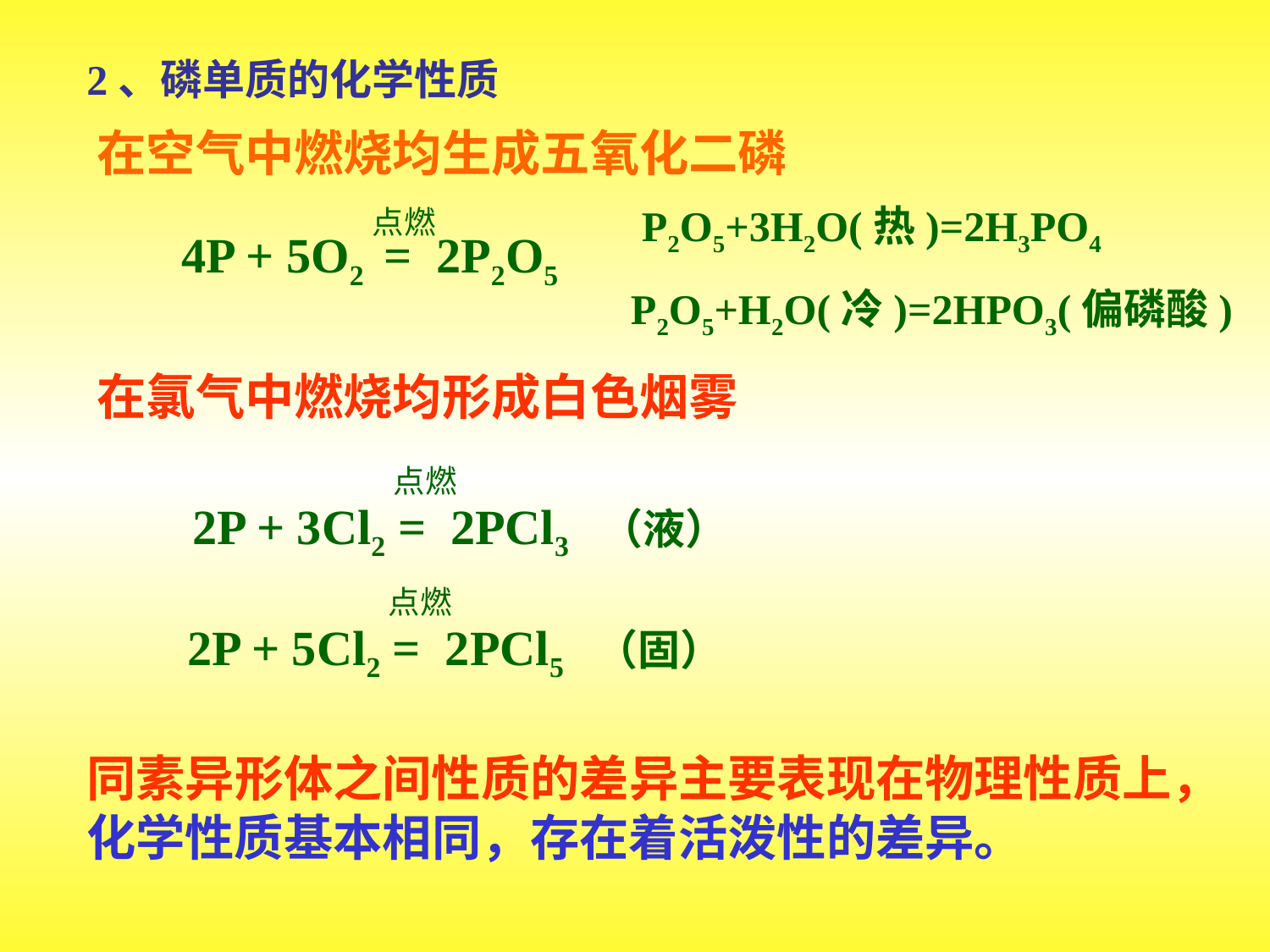

2、磷单质的化学性质
在空气中燃烧均生成五氧化二磷
P2O5+3H2O(热)=2H3PO4
点燃
4P + 5O2  =  2P2O5
P2O5+H2O(冷)=2HPO3(偏磷酸)
在氯气中燃烧均形成白色烟雾
点燃
2P + 3Cl2 =  2PCl3  （液）
点燃
2P + 5Cl2 =  2PCl5  （固）
同素异形体之间性质的差异主要表现在物理性质上，化学性质基本相同，存在着活泼性的差异。